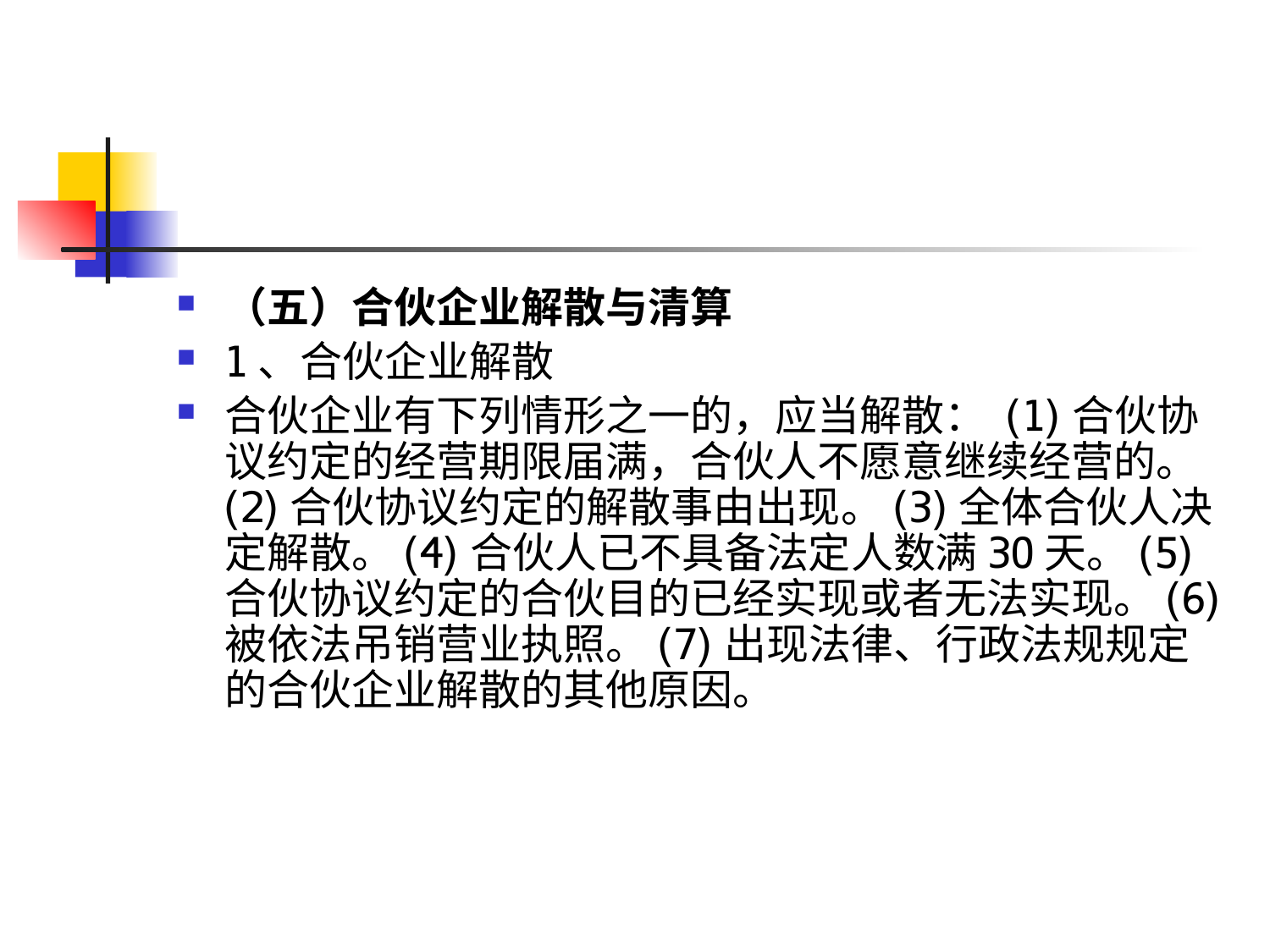

#
（五）合伙企业解散与清算
1、合伙企业解散
合伙企业有下列情形之一的，应当解散： (1)合伙协议约定的经营期限届满，合伙人不愿意继续经营的。(2)合伙协议约定的解散事由出现。(3)全体合伙人决定解散。(4)合伙人已不具备法定人数满30天。(5)合伙协议约定的合伙目的已经实现或者无法实现。(6)被依法吊销营业执照。(7)出现法律、行政法规规定的合伙企业解散的其他原因。